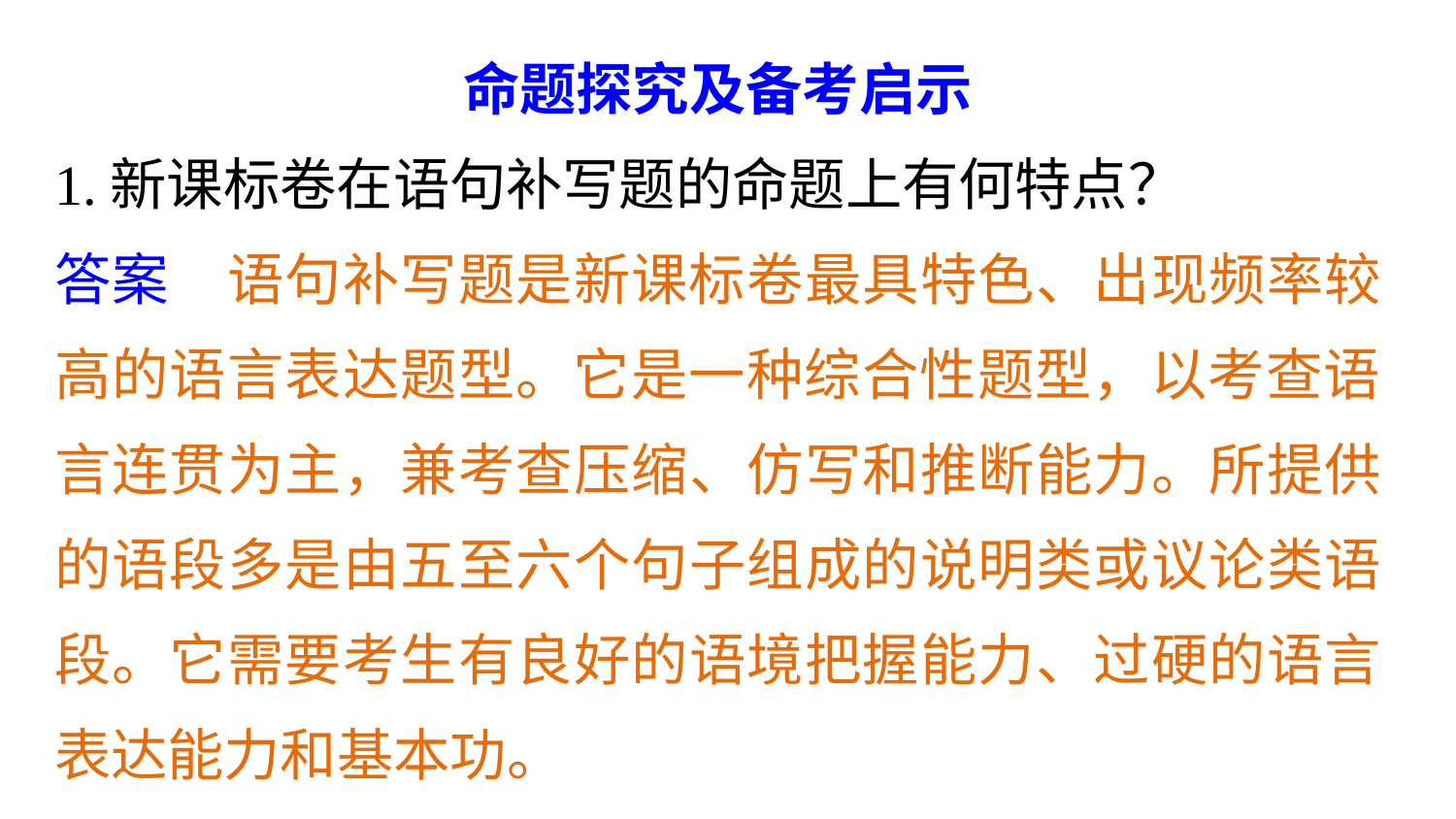

命题探究及备考启示
1.新课标卷在语句补写题的命题上有何特点？
答案　语句补写题是新课标卷最具特色、出现频率较高的语言表达题型。它是一种综合性题型，以考查语言连贯为主，兼考查压缩、仿写和推断能力。所提供的语段多是由五至六个句子组成的说明类或议论类语段。它需要考生有良好的语境把握能力、过硬的语言表达能力和基本功。